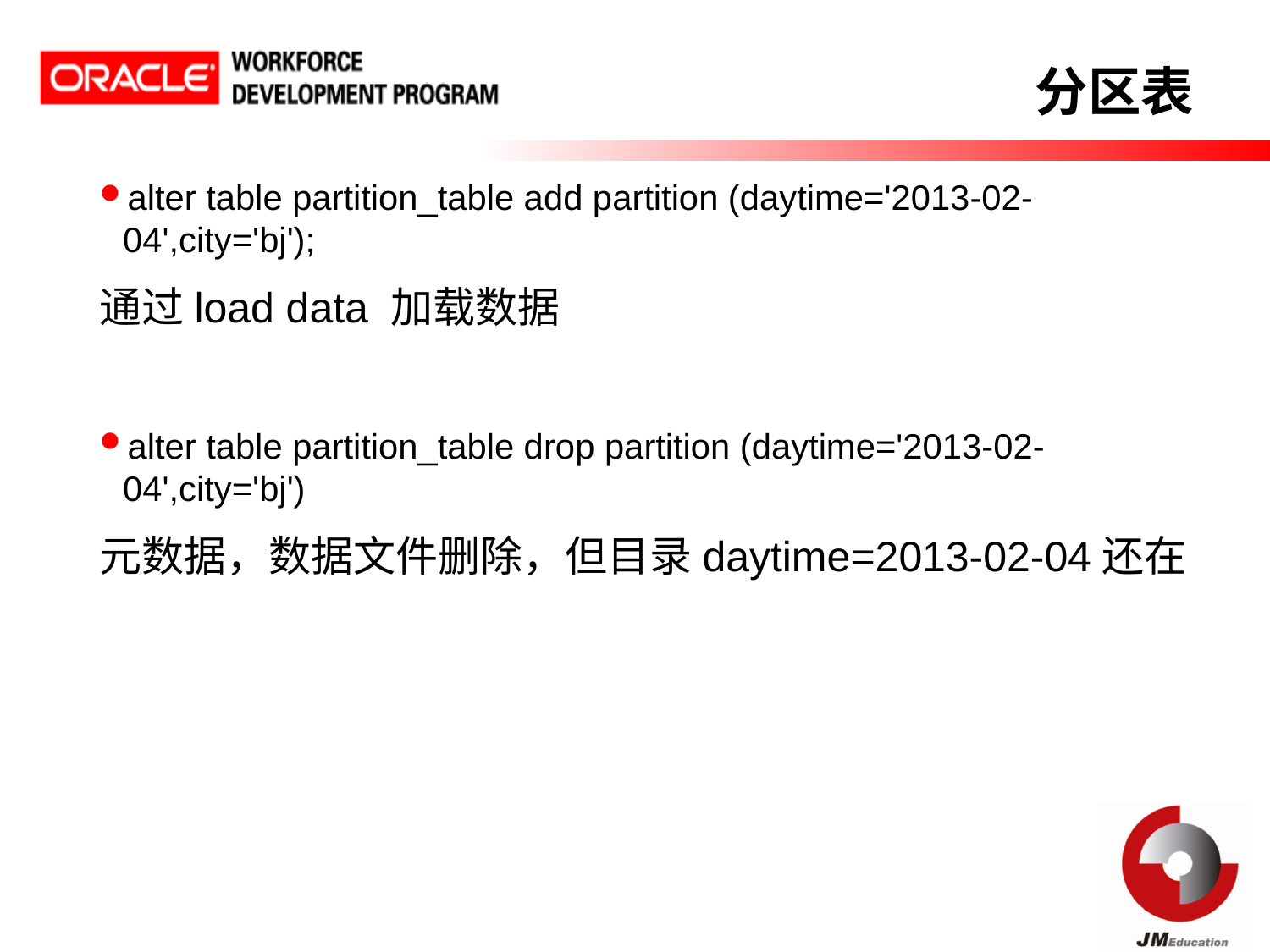

分区表
alter table partition_table add partition (daytime='2013-02-04',city='bj');
通过load data 加载数据

alter table partition_table drop partition (daytime='2013-02-04',city='bj')
元数据，数据文件删除，但目录daytime=2013-02-04还在